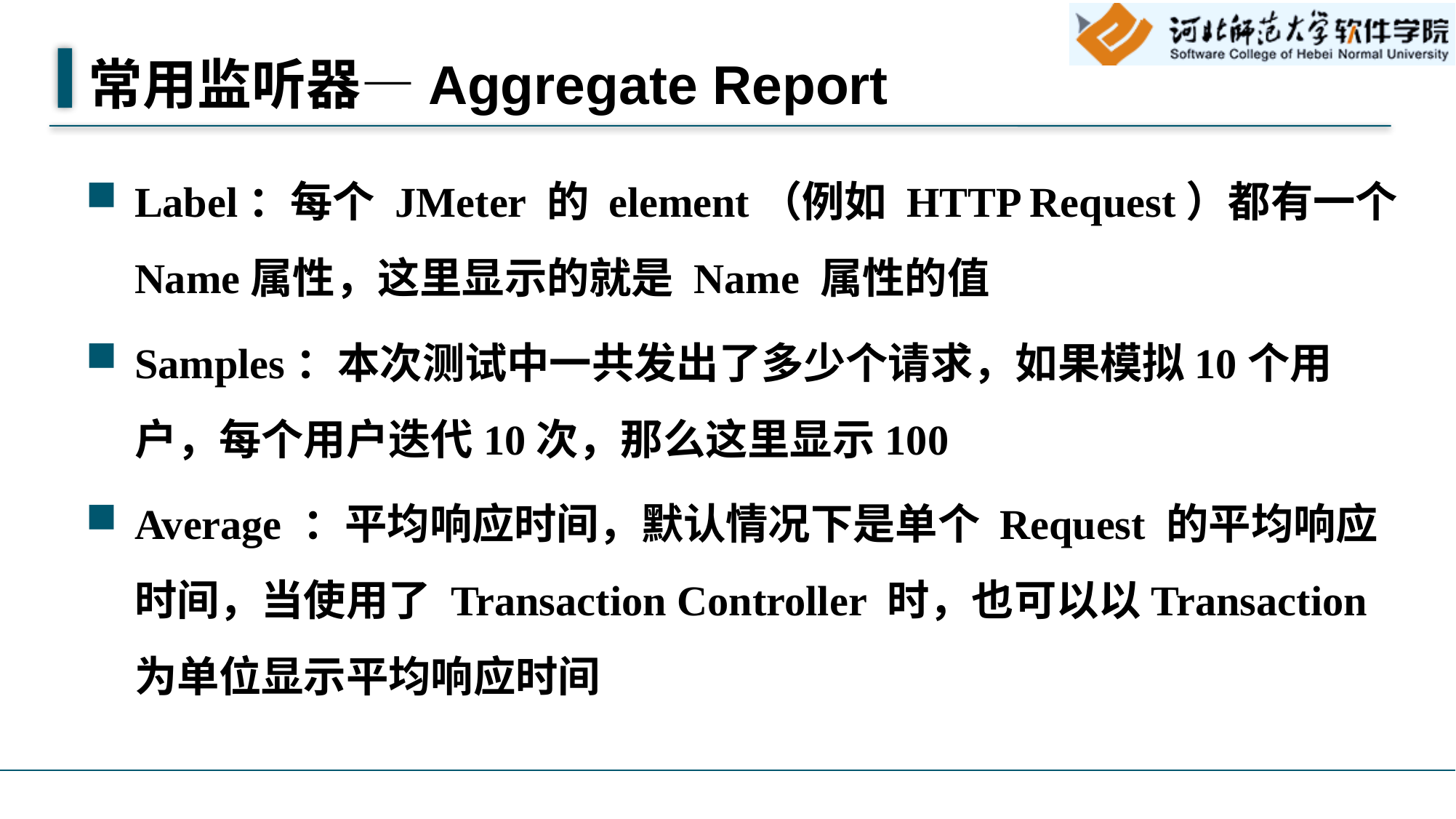

# 常用监听器—Aggregate Report
Label：每个 JMeter 的 element（例如 HTTP Request）都有一个 Name属性，这里显示的就是 Name 属性的值
Samples：本次测试中一共发出了多少个请求，如果模拟10个用户，每个用户迭代10次，那么这里显示100
Average ：平均响应时间，默认情况下是单个 Request 的平均响应时间，当使用了 Transaction Controller 时，也可以以Transaction 为单位显示平均响应时间